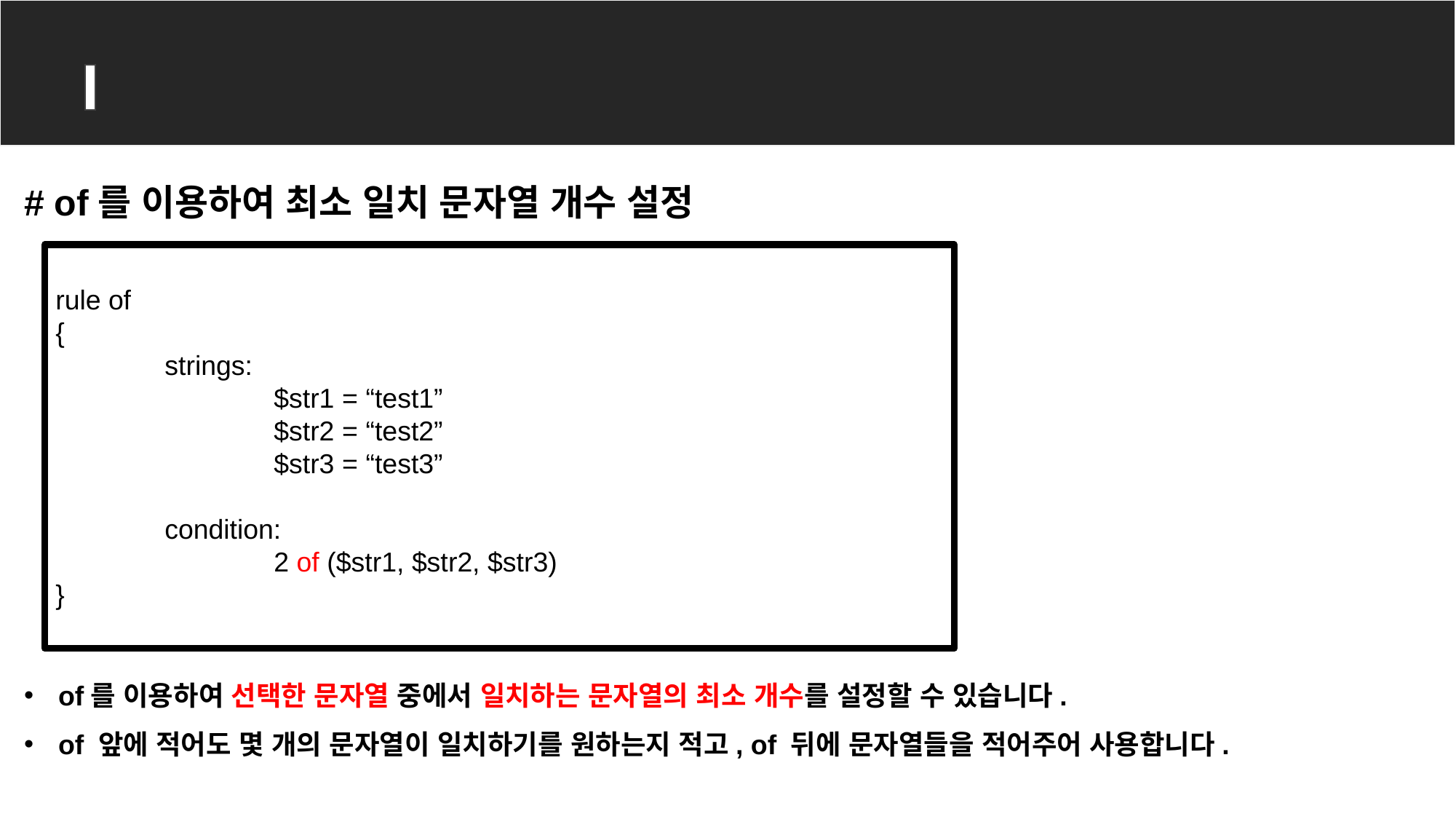

YARA rule 심화

# of를 이용하여 최소 일치 문자열 개수 설정

rule of
{
	strings:
		$str1 = “test1”
		$str2 = “test2”
		$str3 = “test3”

	condition:
		2 of ($str1, $str2, $str3)
}

of를 이용하여 선택한 문자열 중에서 일치하는 문자열의 최소 개수를 설정할 수 있습니다.

of 앞에 적어도 몇 개의 문자열이 일치하기를 원하는지 적고, of 뒤에 문자열들을 적어주어 사용합니다.